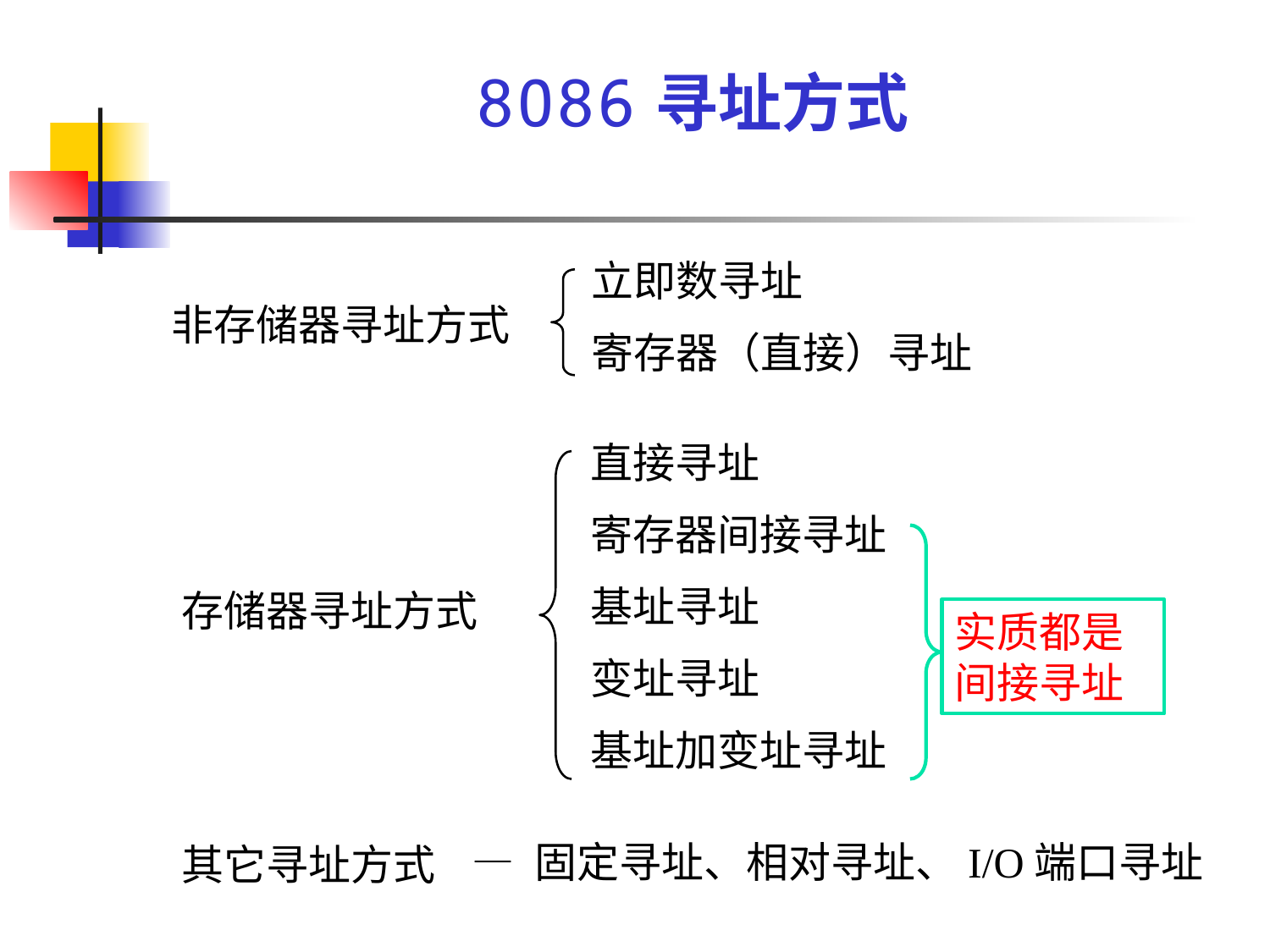

# 8086寻址方式
   立即数寻址
   寄存器（直接）寻址

非存储器寻址方式
   直接寻址
   寄存器间接寻址
   基址寻址
   变址寻址
   基址加变址寻址

实质都是间接寻址
存储器寻址方式
— 固定寻址、相对寻址、I/O端口寻址
其它寻址方式